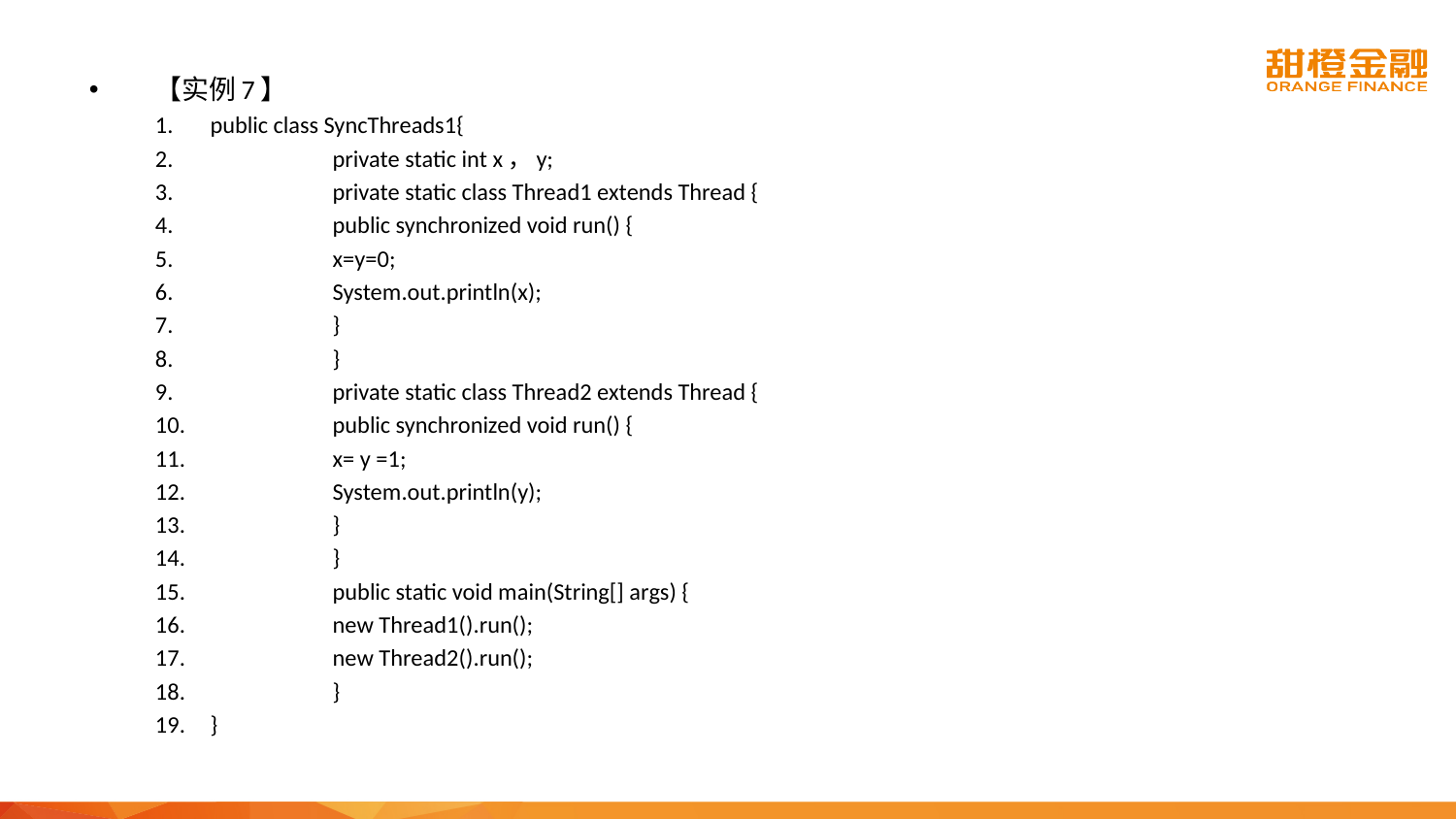

【实例7】
public class SyncThreads1{
	private static int x，y;
	private static class Thread1 extends Thread {
		public synchronized void run() {
			x=y=0;
			System.out.println(x);
		}
	}
	private static class Thread2 extends Thread {
		public synchronized void run() {
			x= y =1;
			System.out.println(y);
		}
	}
	public static void main(String[] args) {
		new Thread1().run();
		new Thread2().run();
	}
}